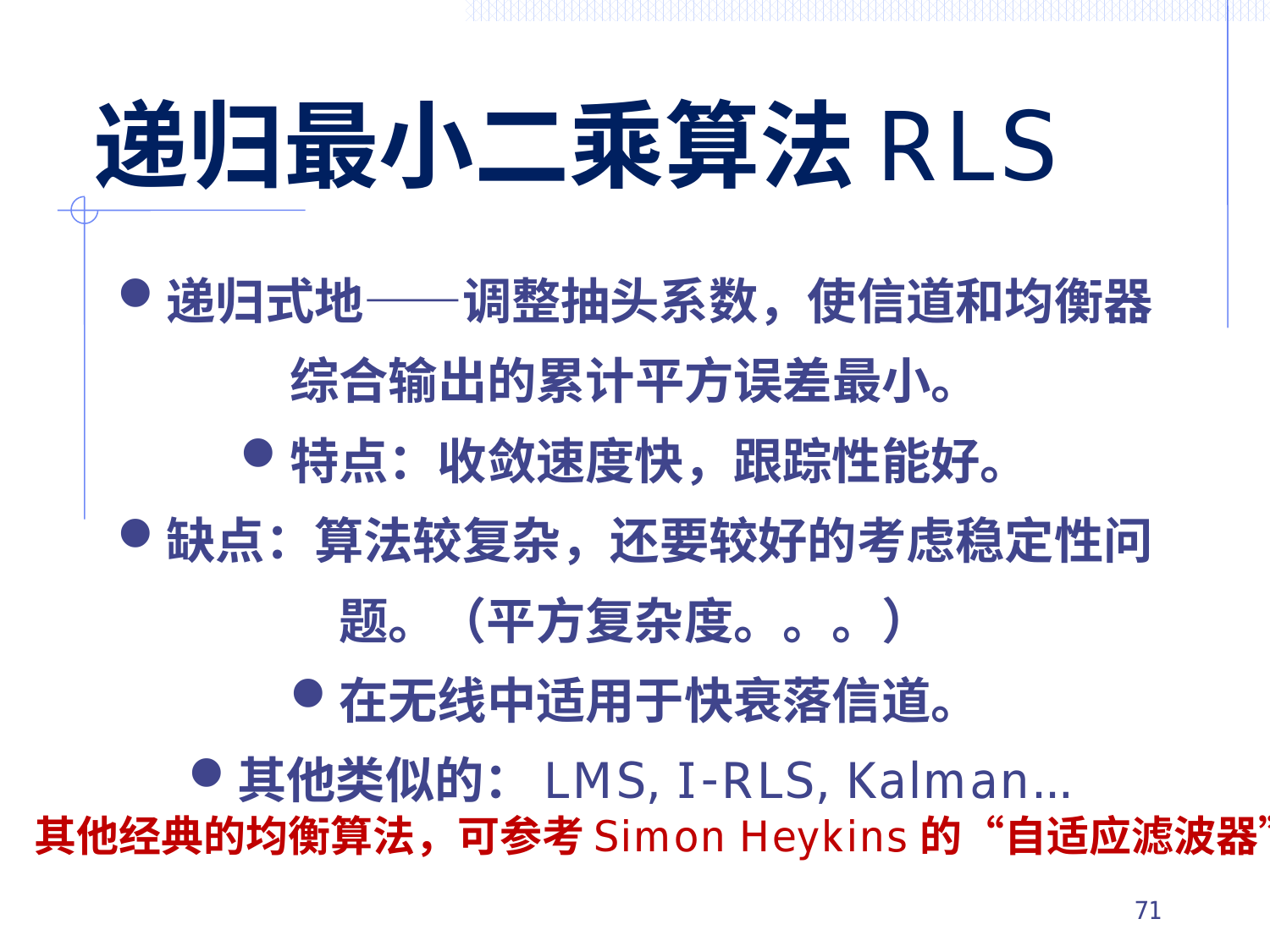

# 递归最小二乘算法RLS
递归式地——调整抽头系数，使信道和均衡器综合输出的累计平方误差最小。
特点：收敛速度快，跟踪性能好。
缺点：算法较复杂，还要较好的考虑稳定性问题。（平方复杂度。。。）
在无线中适用于快衰落信道。
其他类似的：LMS, I-RLS, Kalman…
其他经典的均衡算法，可参考Simon Heykins的“自适应滤波器”
71